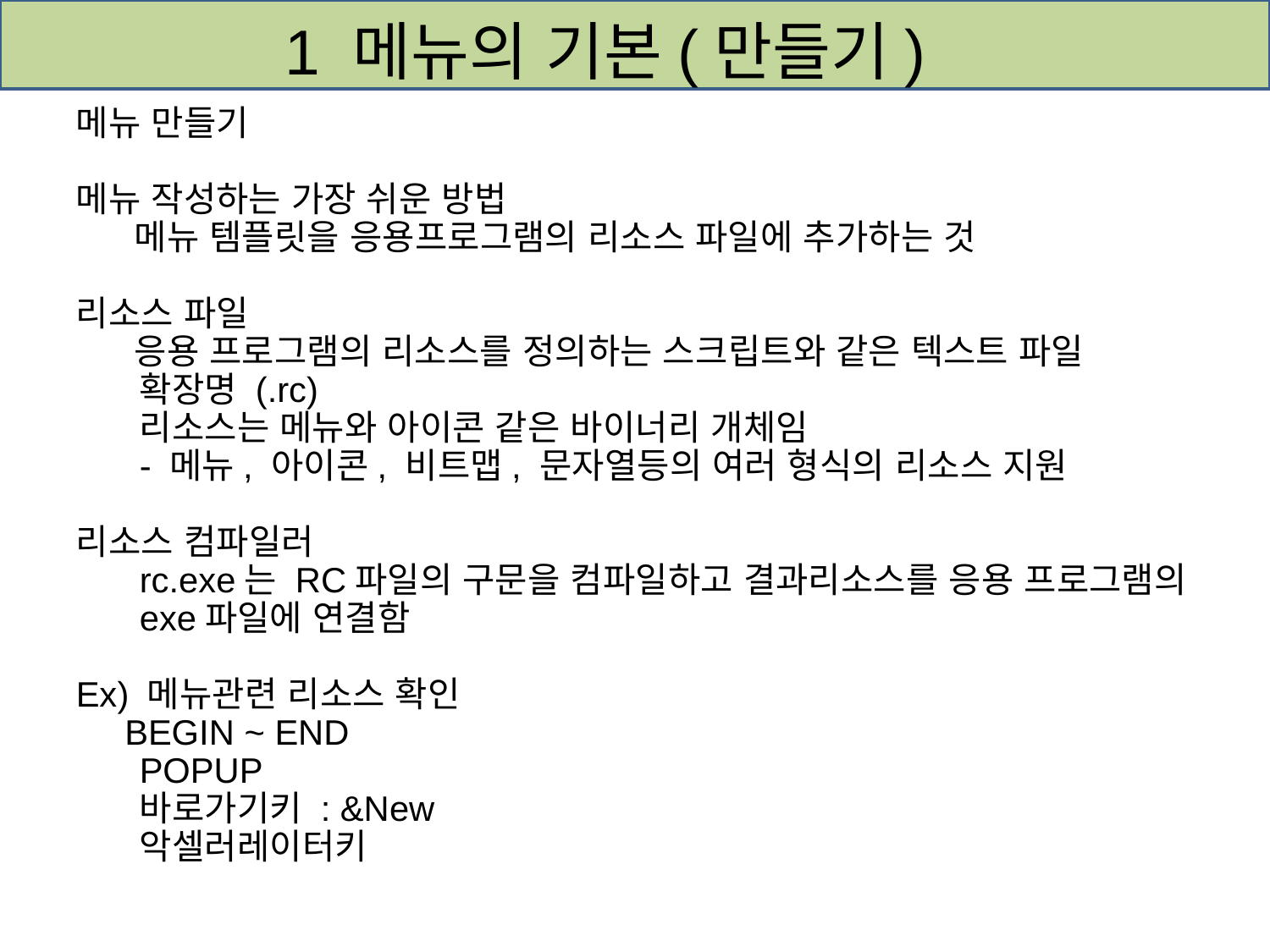

# 1 메뉴의 기본(만들기)
메뉴 만들기

메뉴 작성하는 가장 쉬운 방법
     메뉴 템플릿을 응용프로그램의 리소스 파일에 추가하는 것

리소스 파일
     응용 프로그램의 리소스를 정의하는 스크립트와 같은 텍스트 파일
	확장명 (.rc)
	리소스는 메뉴와 아이콘 같은 바이너리 개체임
	- 메뉴, 아이콘, 비트맵, 문자열등의 여러 형식의 리소스 지원

리소스 컴파일러
	rc.exe는 RC파일의 구문을 컴파일하고 결과리소스를 응용 프로그램의
	exe파일에 연결함

Ex) 메뉴관련 리소스 확인
     BEGIN ~ END
	POPUP
	바로가기키 : &New
	악셀러레이터키